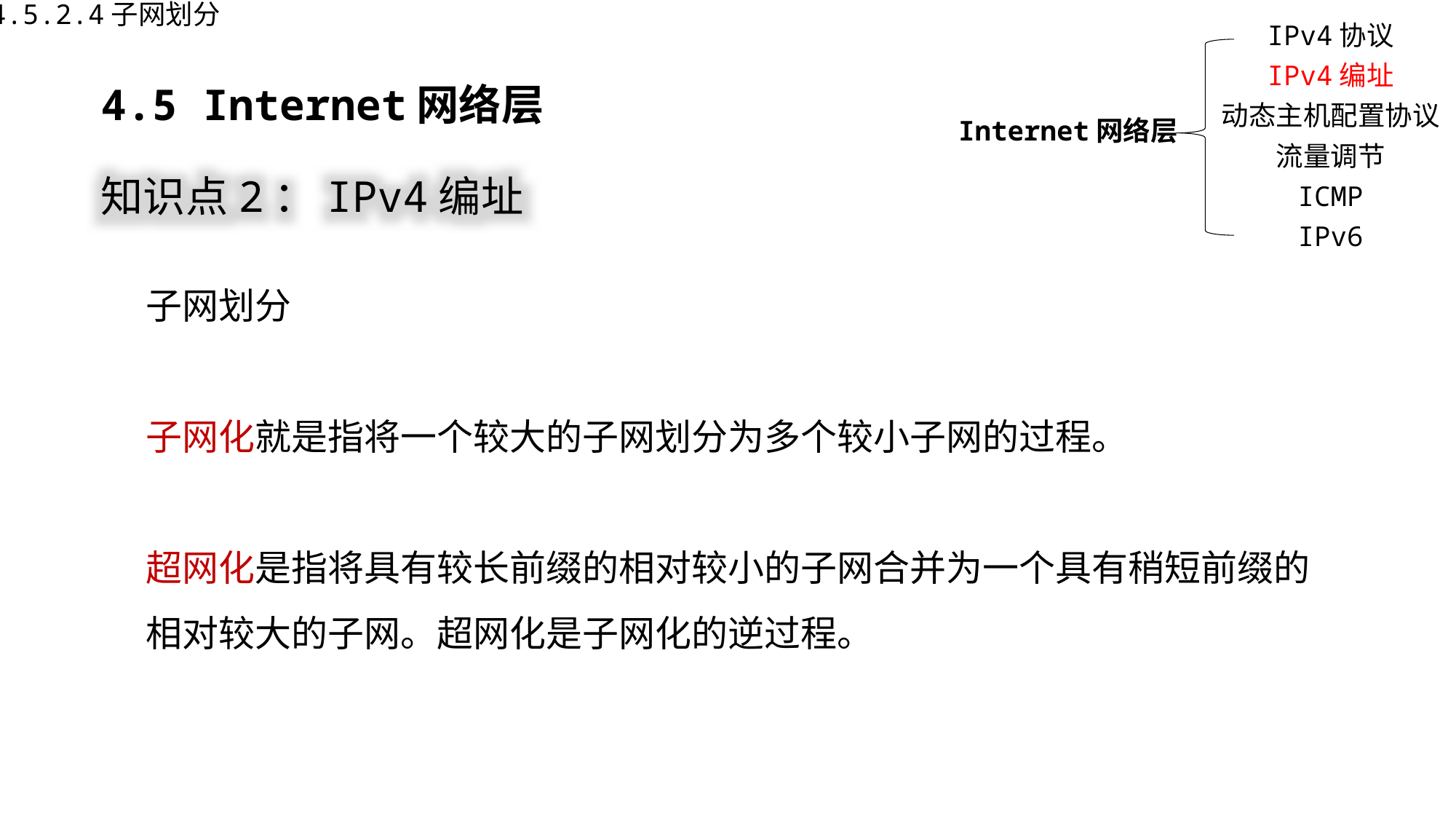

4.5.2.4子网划分

IPv4协议

IPv4编址
动态主机配置协议
Internet网络层
流量调节
ICMP
IPv6
4.5 Internet网络层
知识点2：IPv4编址
子网划分

子网化就是指将一个较大的子网划分为多个较小子网的过程。

超网化是指将具有较长前缀的相对较小的子网合并为一个具有稍短前缀的相对较大的子网。超网化是子网化的逆过程。